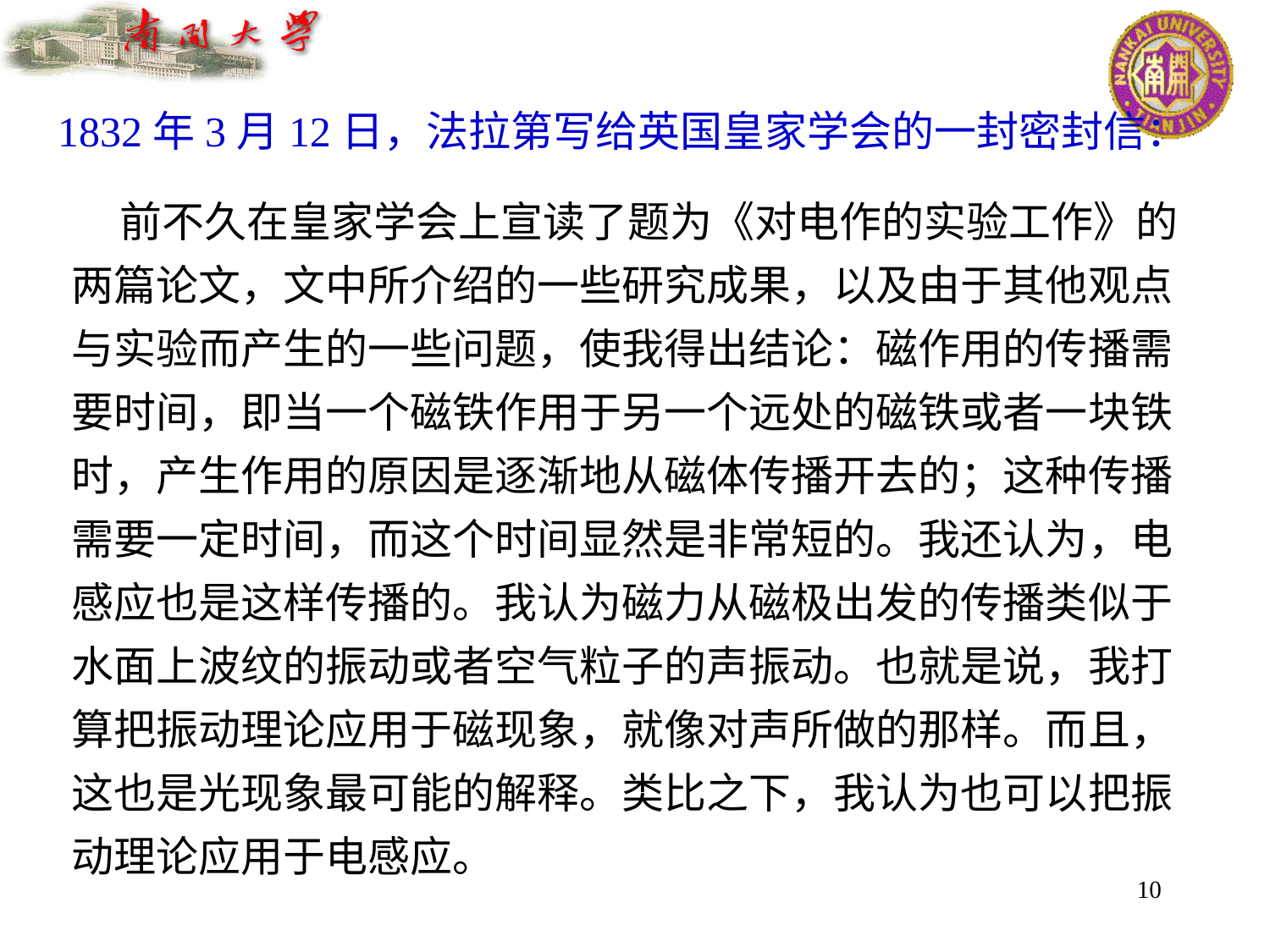

1832年3月12日，法拉第写给英国皇家学会的一封密封信：
    前不久在皇家学会上宣读了题为《对电作的实验工作》的两篇论文，文中所介绍的一些研究成果，以及由于其他观点与实验而产生的一些问题，使我得出结论：磁作用的传播需要时间，即当一个磁铁作用于另一个远处的磁铁或者一块铁时，产生作用的原因是逐渐地从磁体传播开去的；这种传播需要一定时间，而这个时间显然是非常短的。我还认为，电感应也是这样传播的。我认为磁力从磁极出发的传播类似于水面上波纹的振动或者空气粒子的声振动。也就是说，我打算把振动理论应用于磁现象，就像对声所做的那样。而且，这也是光现象最可能的解释。类比之下，我认为也可以把振动理论应用于电感应。

10